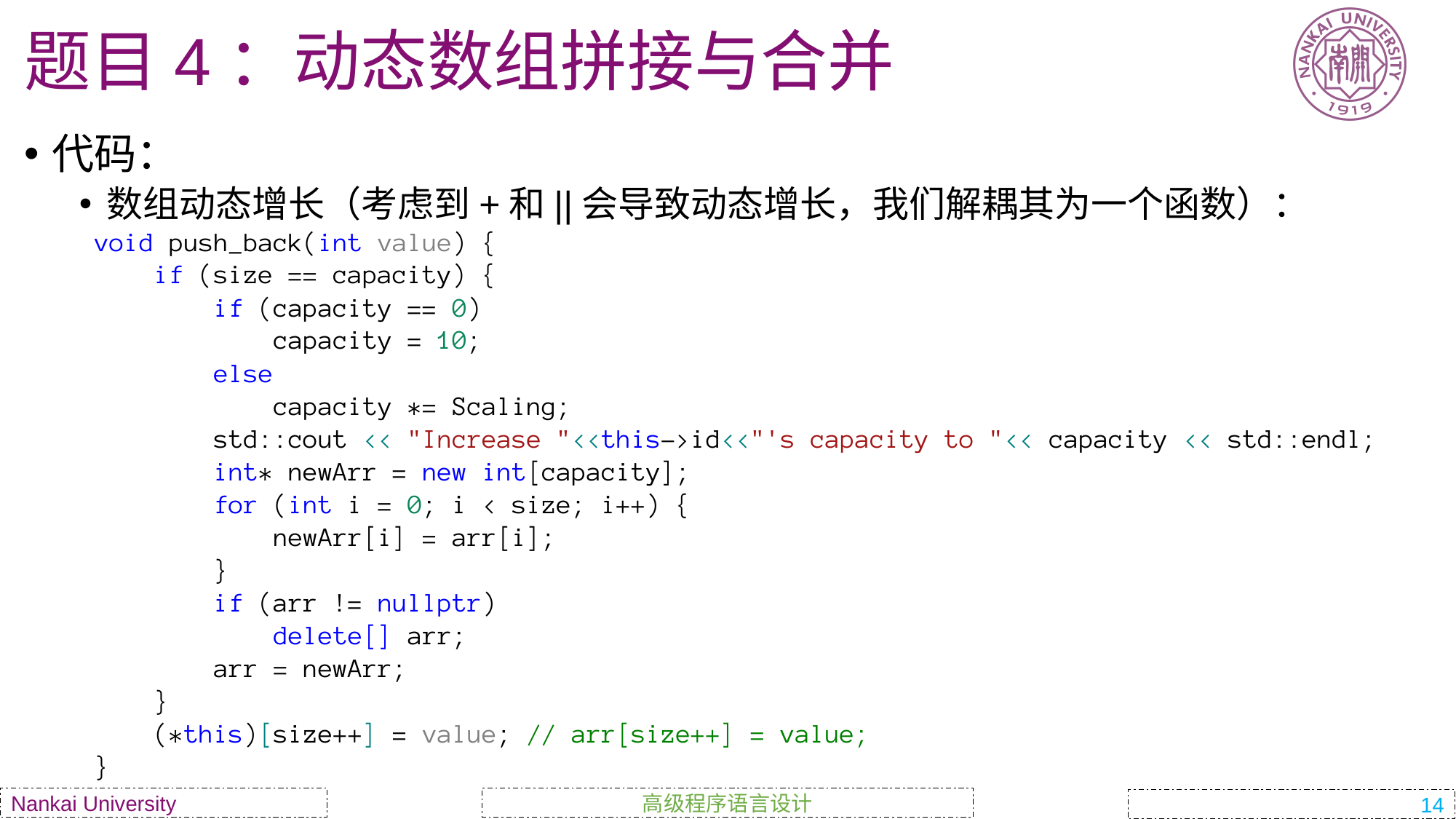

# 题目4：动态数组拼接与合并
代码：
数组动态增长（考虑到+和||会导致动态增长，我们解耦其为一个函数）：
    void push_back(int value) {
        if (size == capacity) {
            if (capacity == 0)
                capacity = 10;
            else
                capacity *= Scaling;
            std::cout << "Increase "<<this->id<<"'s capacity to "<< capacity << std::endl;
            int* newArr = new int[capacity];
            for (int i = 0; i < size; i++) {
                newArr[i] = arr[i];
            }
            if (arr != nullptr)
                delete[] arr;
            arr = newArr;
        }
        (*this)[size++] = value; // arr[size++] = value;
    }
高级程序语言设计
Nankai University
14